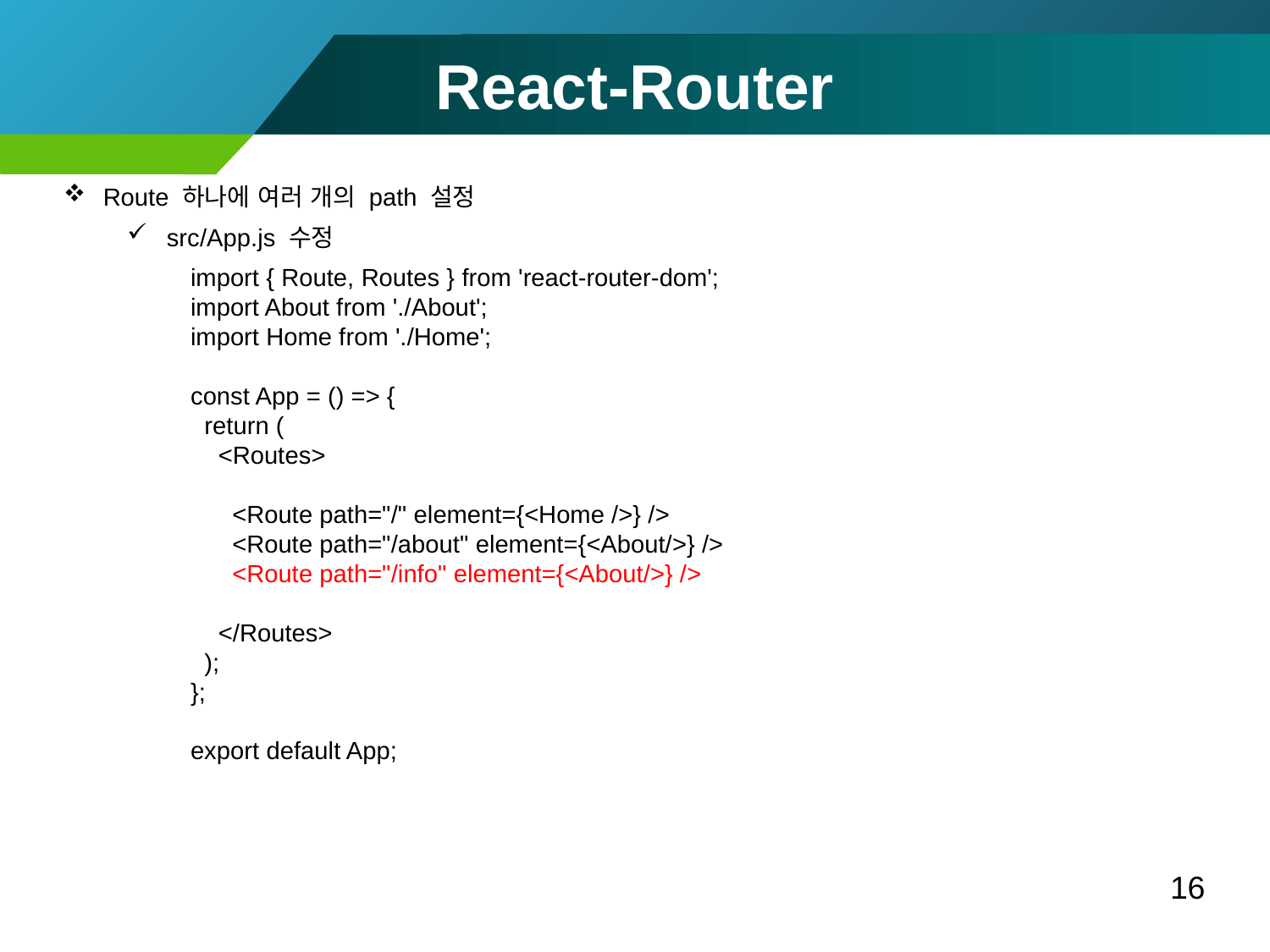

React-Router
Route 하나에 여러 개의 path 설정
src/App.js 수정
import { Route, Routes } from 'react-router-dom';
import About from './About';
import Home from './Home';

const App = () => {
  return (
    <Routes>

      <Route path="/" element={<Home />} />
      <Route path="/about" element={<About/>} />
      <Route path="/info" element={<About/>} />

    </Routes>
  );
};

export default App;
16